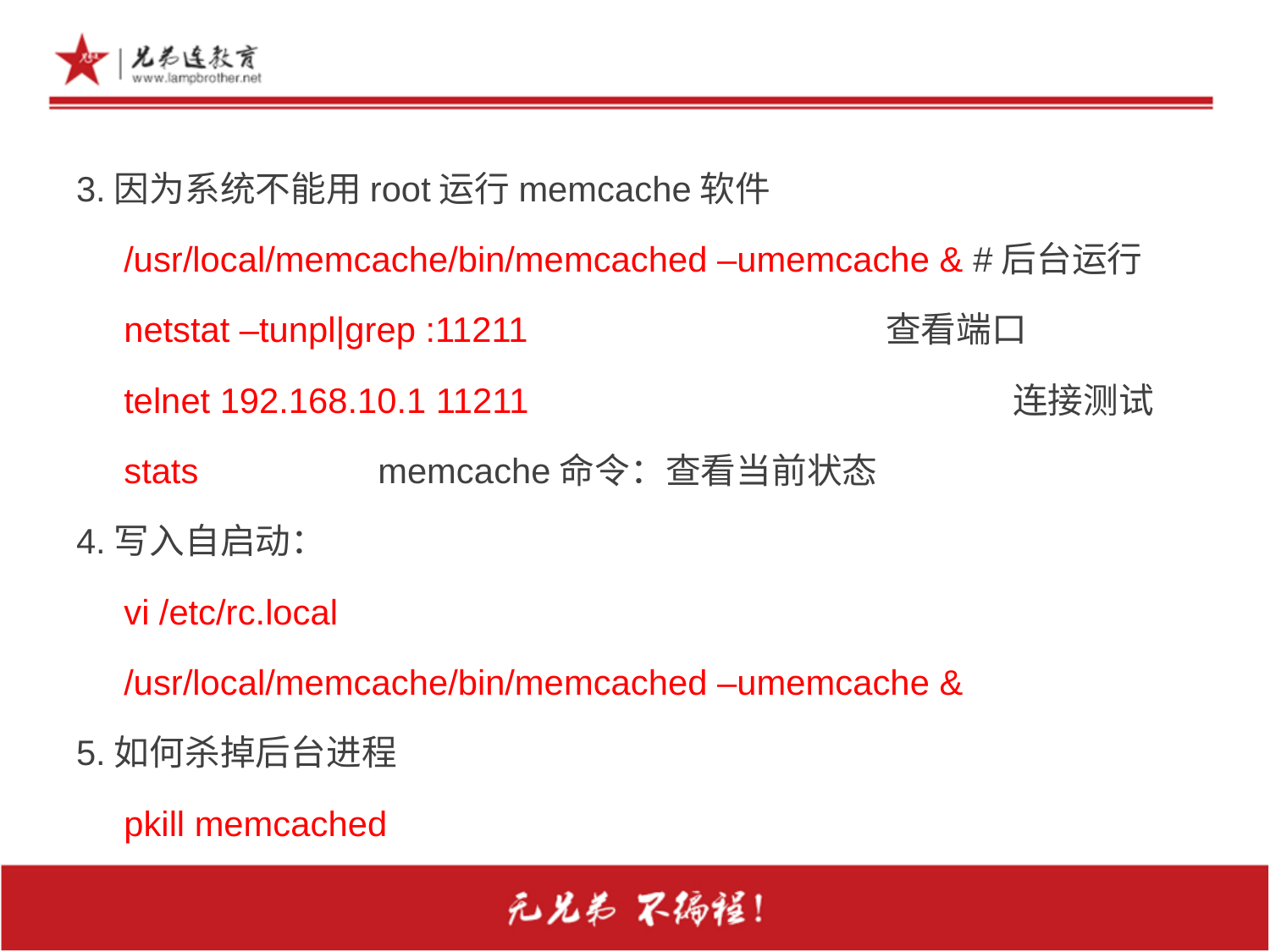

3.因为系统不能用root运行memcache软件
 	/usr/local/memcache/bin/memcached –umemcache & #后台运行
 	netstat –tunpl|grep :11211			查看端口
 	telnet 192.168.10.1 11211				连接测试
	stats		memcache命令：查看当前状态
4.写入自启动：
	vi /etc/rc.local
	/usr/local/memcache/bin/memcached –umemcache &
5.如何杀掉后台进程
	pkill memcached